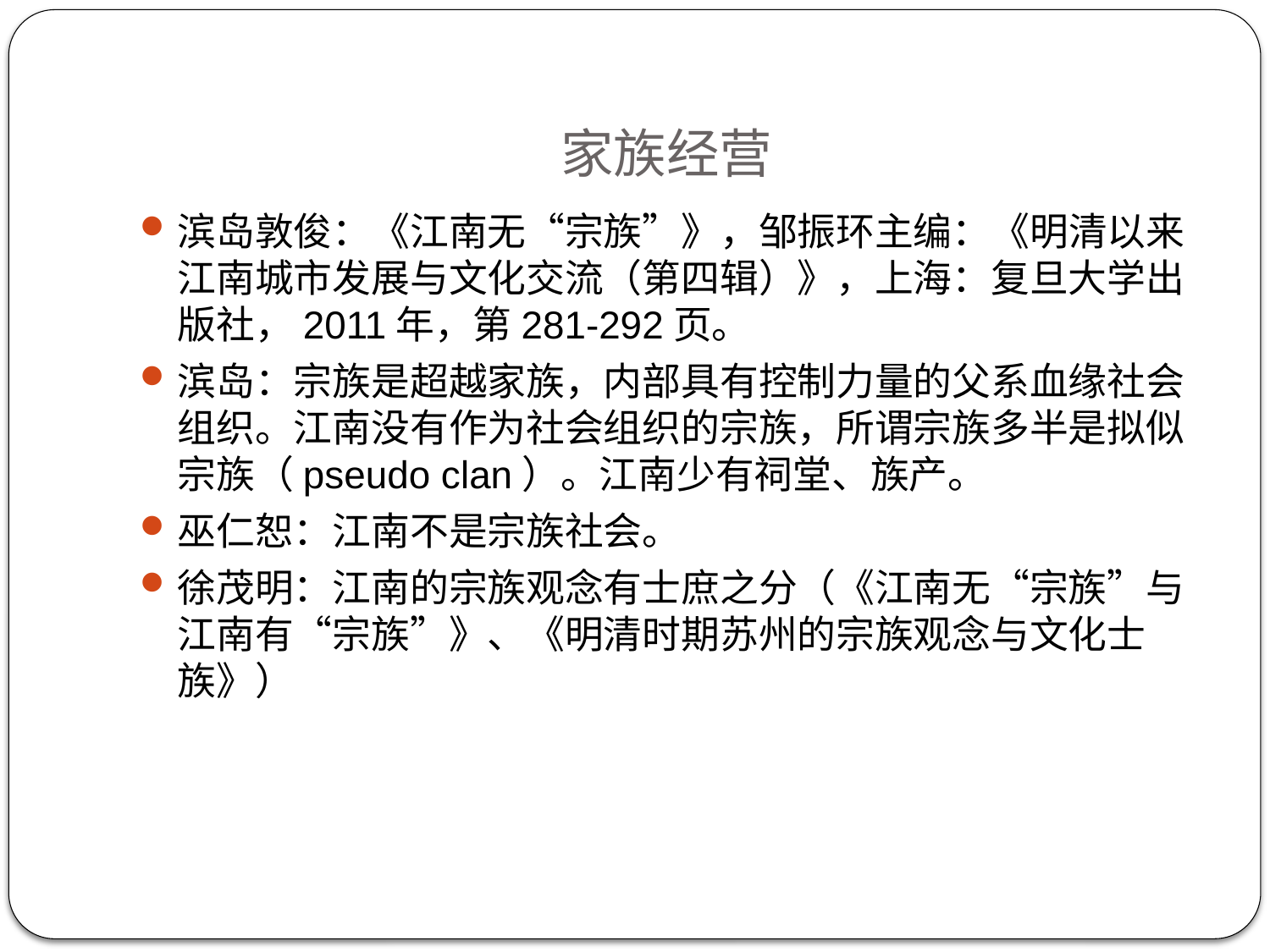

# 家族经营
滨岛敦俊：《江南无“宗族”》，邹振环主编：《明清以来江南城市发展与文化交流（第四辑）》，上海：复旦大学出版社，2011年，第281-292页。
滨岛：宗族是超越家族，内部具有控制力量的父系血缘社会组织。江南没有作为社会组织的宗族，所谓宗族多半是拟似宗族（pseudo clan）。江南少有祠堂、族产。
巫仁恕：江南不是宗族社会。
徐茂明：江南的宗族观念有士庶之分（《江南无“宗族”与江南有“宗族”》、《明清时期苏州的宗族观念与文化士族》）